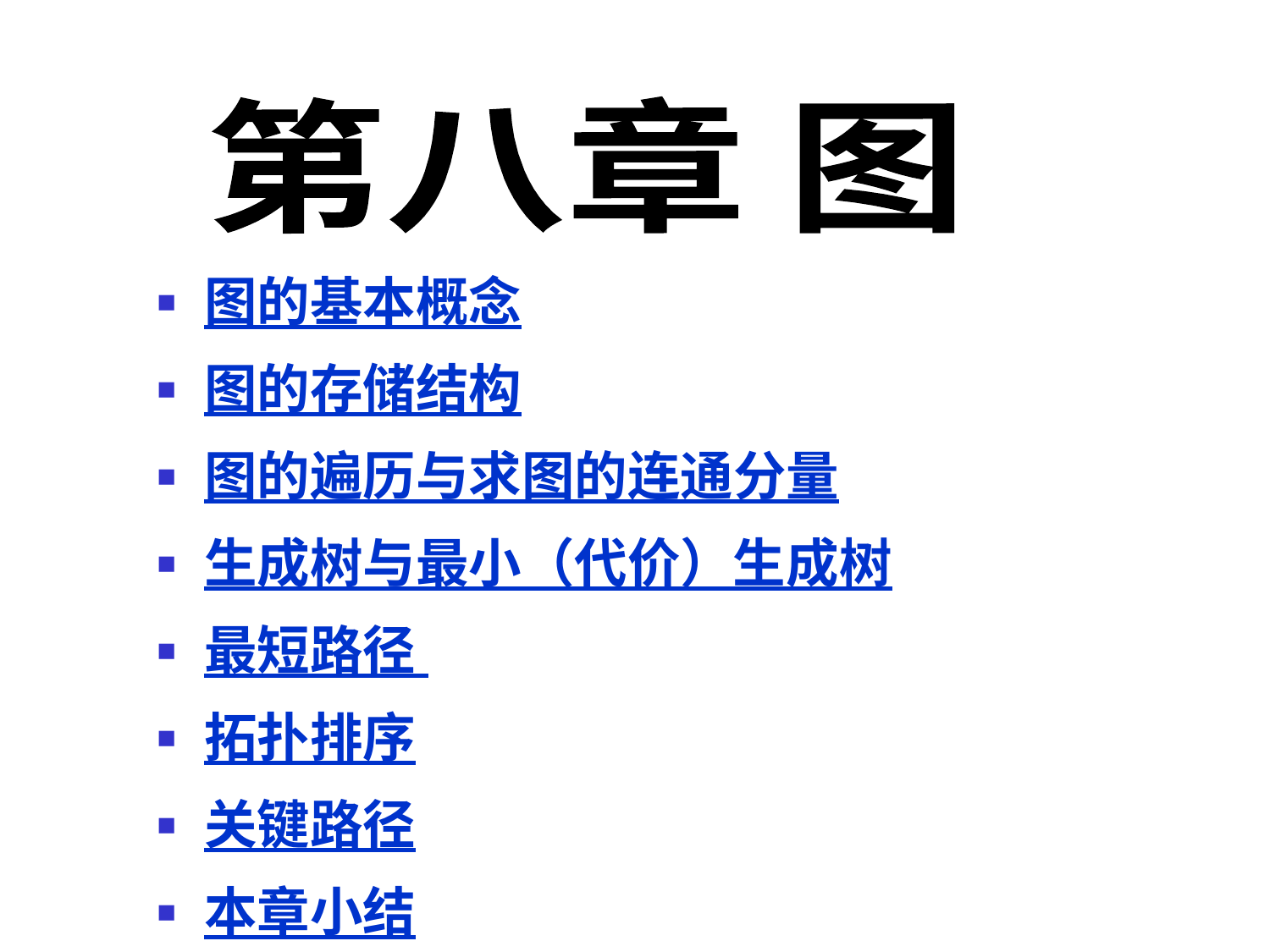

第八章 图
图的基本概念
图的存储结构
图的遍历与求图的连通分量
生成树与最小（代价）生成树
最短路径
拓扑排序
关键路径
本章小结